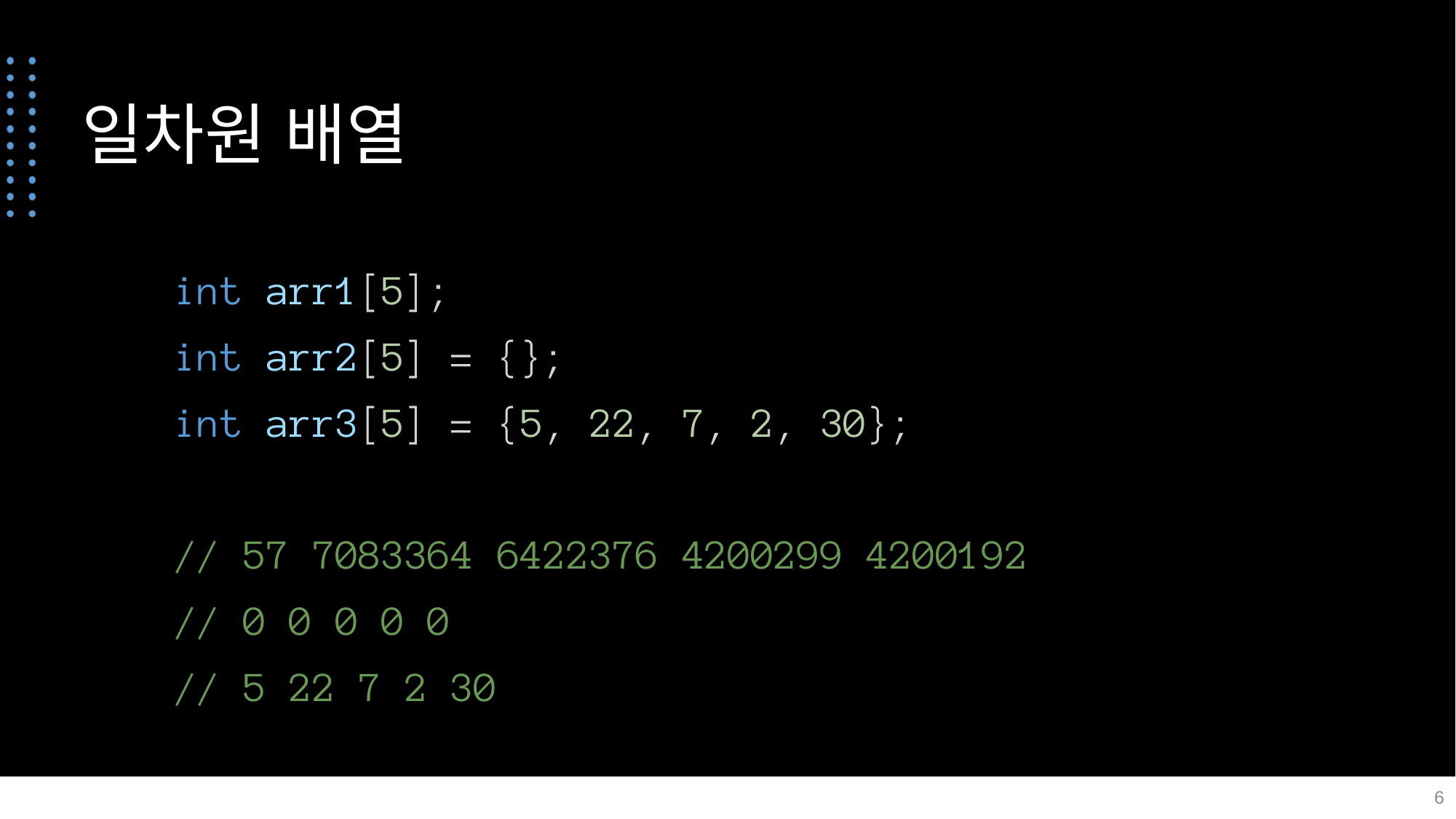

# 일차원 배열
    int arr1[5];
    int arr2[5] = {};
    int arr3[5] = {5, 22, 7, 2, 30};

    // 57 7083364 6422376 4200299 4200192
    // 0 0 0 0 0
    // 5 22 7 2 30

6